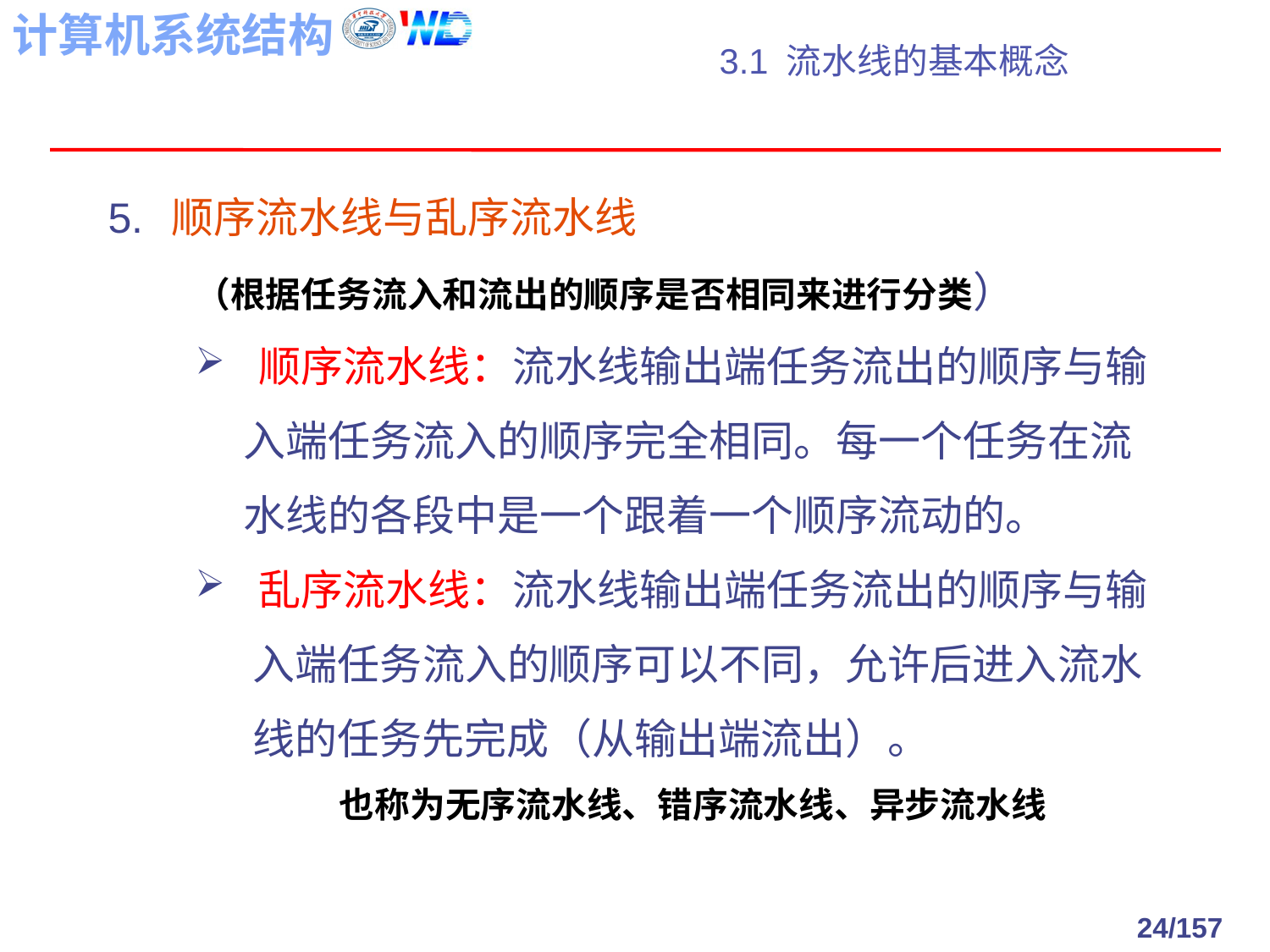

# 3.1 流水线的基本概念
顺序流水线与乱序流水线
（根据任务流入和流出的顺序是否相同来进行分类）
顺序流水线：流水线输出端任务流出的顺序与输
    入端任务流入的顺序完全相同。每一个任务在流
    水线的各段中是一个跟着一个顺序流动的。
乱序流水线：流水线输出端任务流出的顺序与输
     入端任务流入的顺序可以不同，允许后进入流水
     线的任务先完成（从输出端流出）。
      也称为无序流水线、错序流水线、异步流水线